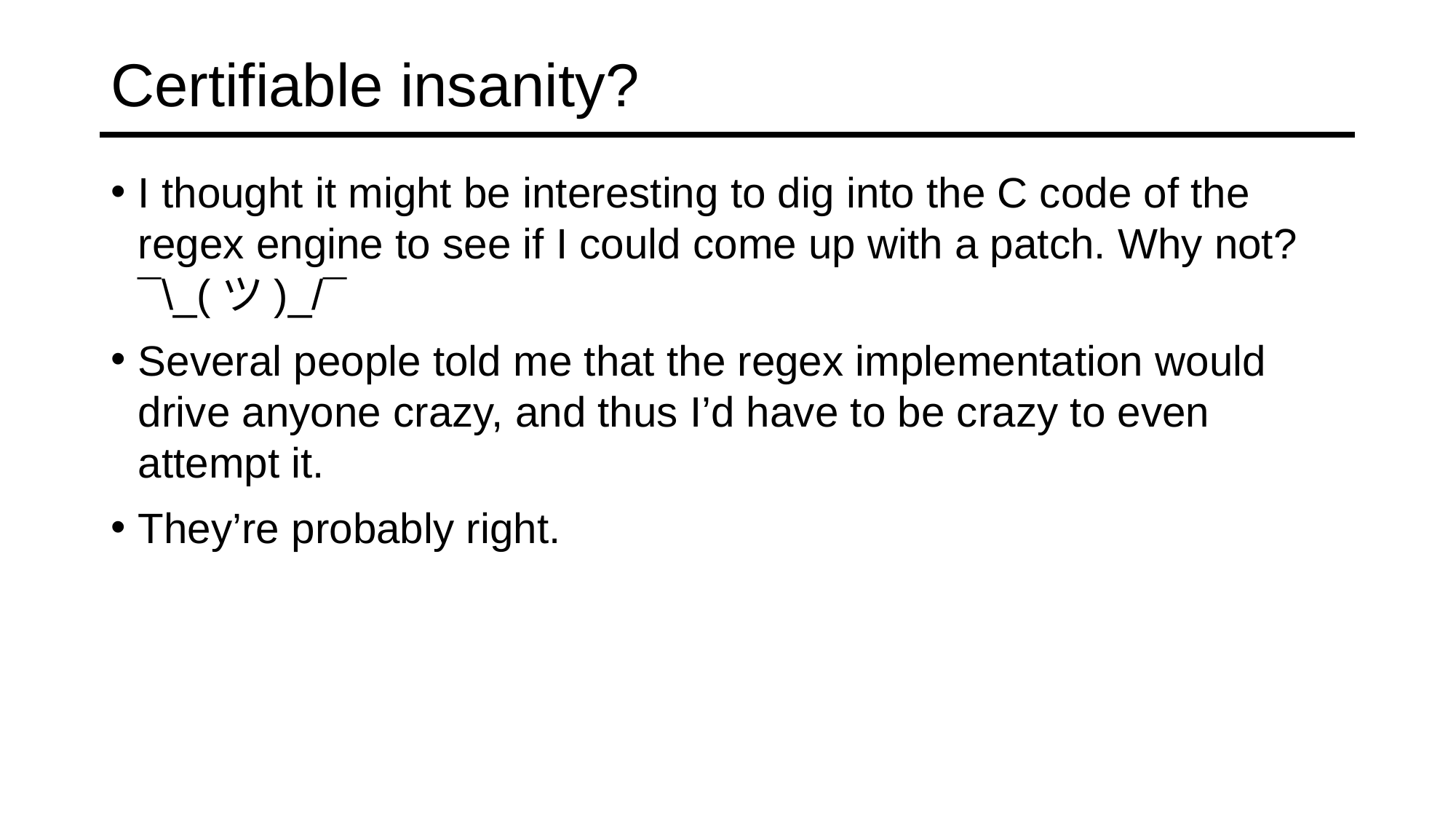

# Certifiable insanity?
I thought it might be interesting to dig into the C code of the regex engine to see if I could come up with a patch. Why not?  ¯\_(ツ)_/¯
Several people told me that the regex implementation would drive anyone crazy, and thus I’d have to be crazy to even attempt it.
They’re probably right.